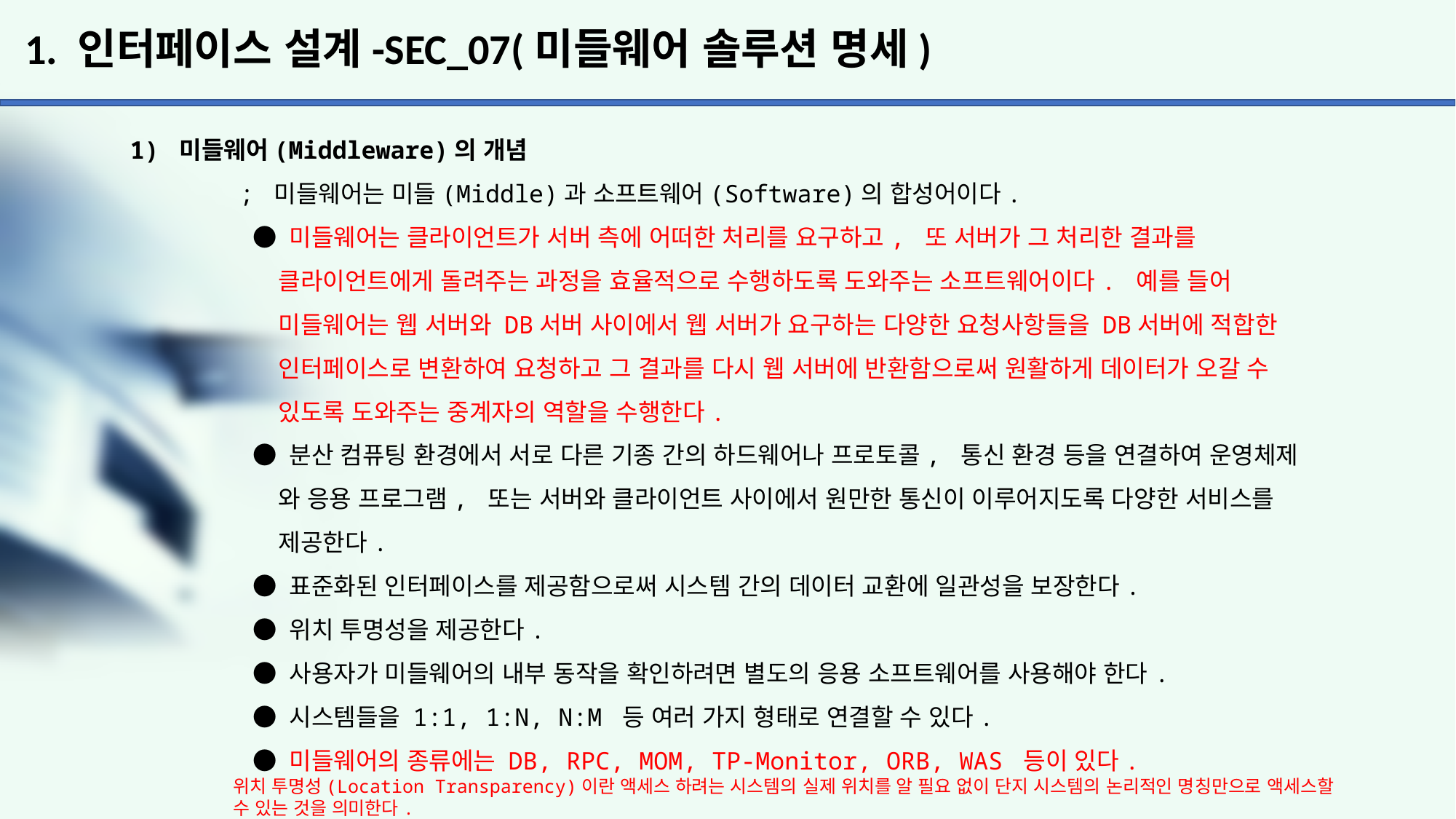

# 1. 인터페이스 설계-SEC_07(미들웨어 솔루션 명세)
1) 미들웨어(Middleware)의 개념
	; 미들웨어는 미들(Middle)과 소프트웨어(Software)의 합성어이다.
	  ● 미들웨어는 클라이언트가 서버 측에 어떠한 처리를 요구하고, 또 서버가 그 처리한 결과를
	     클라이언트에게 돌려주는 과정을 효율적으로 수행하도록 도와주는 소프트웨어이다. 예를 들어
	     미들웨어는 웹 서버와 DB서버 사이에서 웹 서버가 요구하는 다양한 요청사항들을 DB서버에 적합한
	     인터페이스로 변환하여 요청하고 그 결과를 다시 웹 서버에 반환함으로써 원활하게 데이터가 오갈 수
	     있도록 도와주는 중계자의 역할을 수행한다.
	  ● 분산 컴퓨팅 환경에서 서로 다른 기종 간의 하드웨어나 프로토콜, 통신 환경 등을 연결하여 운영체제
	     와 응용 프로그램, 또는 서버와 클라이언트 사이에서 원만한 통신이 이루어지도록 다양한 서비스를
	     제공한다.
	  ● 표준화된 인터페이스를 제공함으로써 시스템 간의 데이터 교환에 일관성을 보장한다.
	  ● 위치 투명성을 제공한다.
	  ● 사용자가 미들웨어의 내부 동작을 확인하려면 별도의 응용 소프트웨어를 사용해야 한다.
	  ● 시스템들을 1:1, 1:N, N:M 등 여러 가지 형태로 연결할 수 있다.
	  ● 미들웨어의 종류에는 DB, RPC, MOM, TP-Monitor, ORB, WAS 등이 있다.
위치 투명성(Location Transparency)이란 액세스 하려는 시스템의 실제 위치를 알 필요 없이 단지 시스템의 논리적인 명칭만으로 액세스할 수 있는 것을 의미한다.